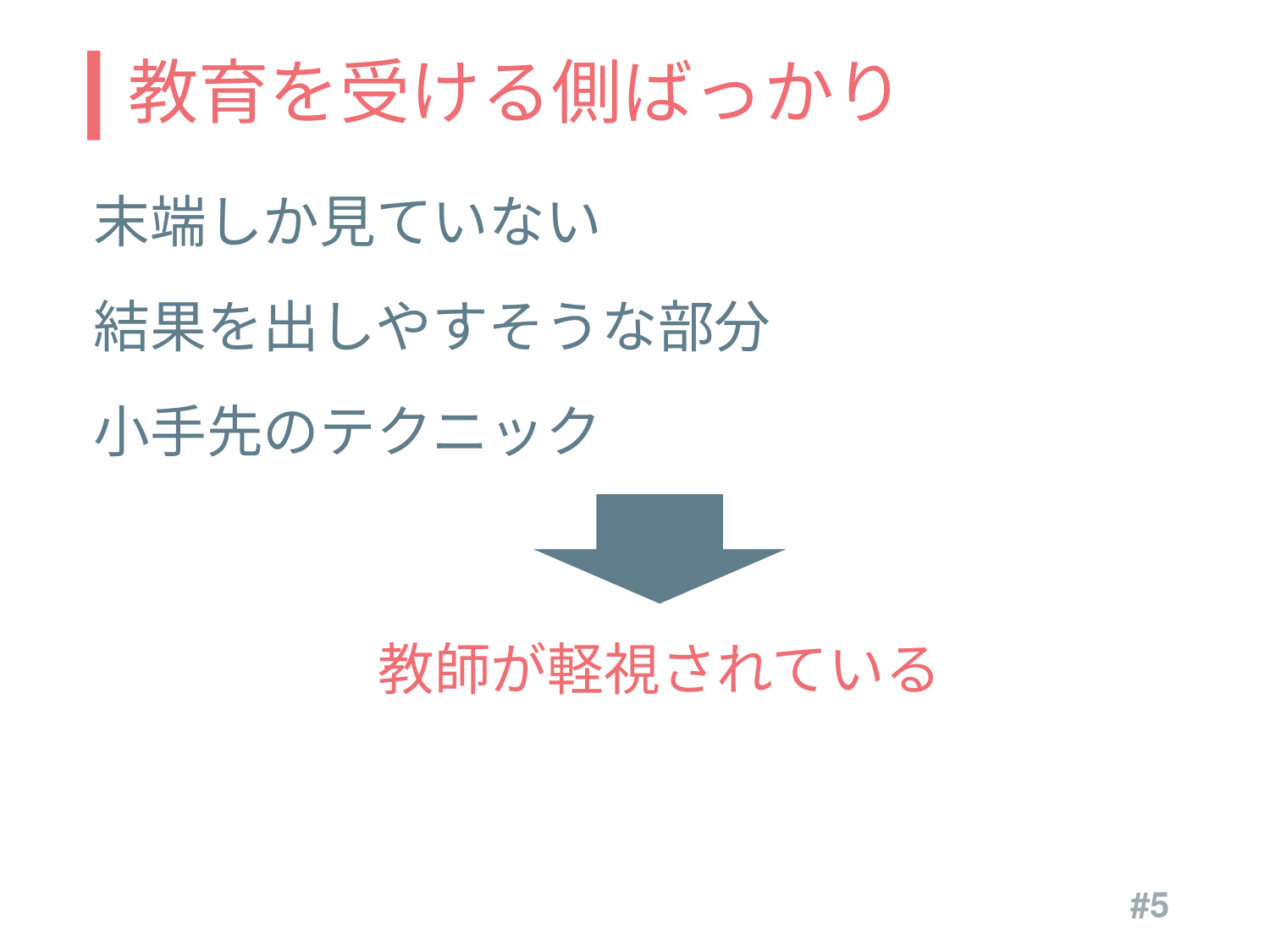

# 教育を受ける側ばっかり
末端しか見ていない
結果を出しやすそうな部分
小手先のテクニック

教師が軽視されている
#5